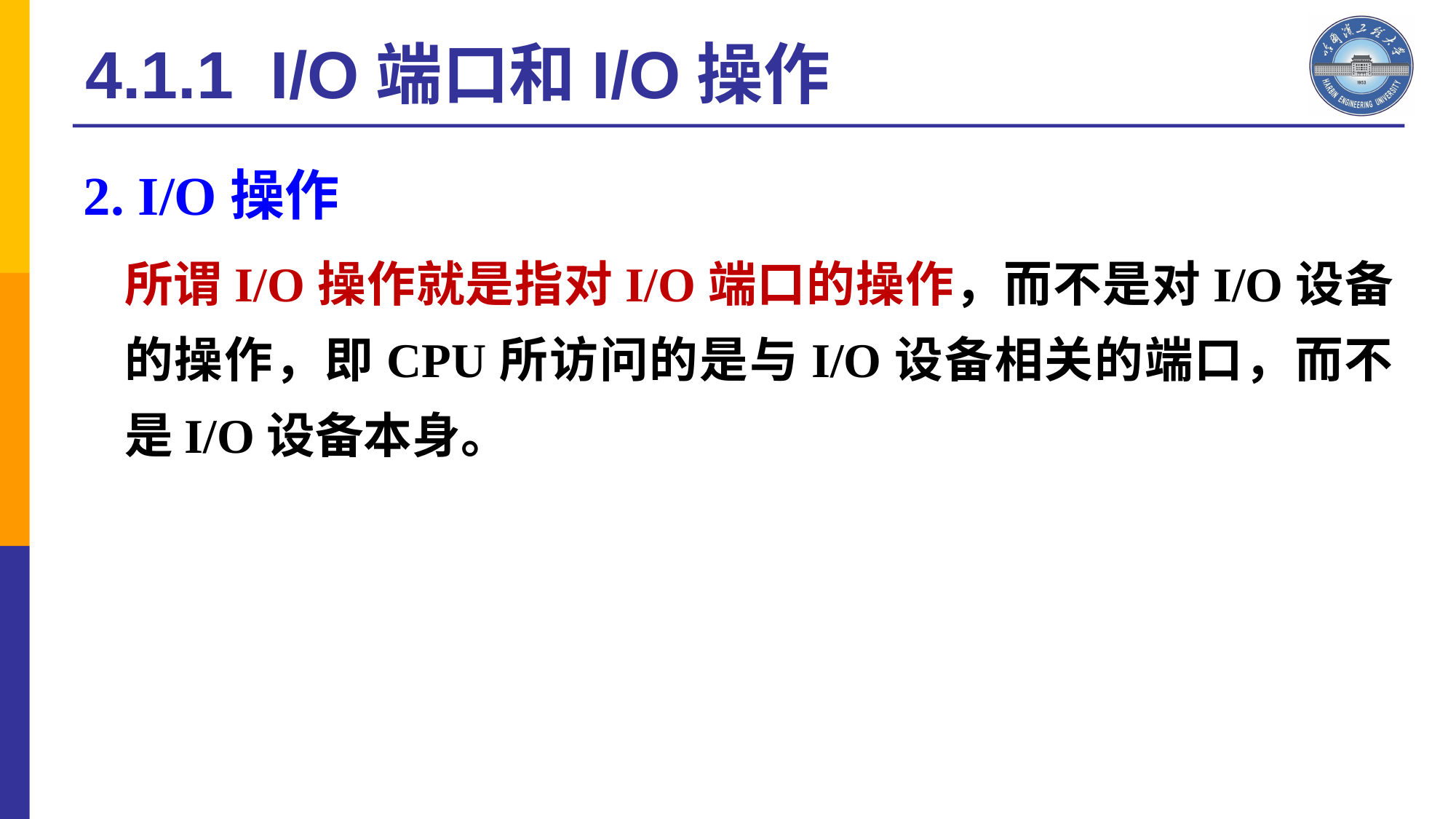

4.1.1  I/O端口和I/O操作
2. I/O操作
所谓I/O操作就是指对I/O端口的操作，而不是对I/O设备的操作，即CPU所访问的是与I/O设备相关的端口，而不是I/O设备本身。